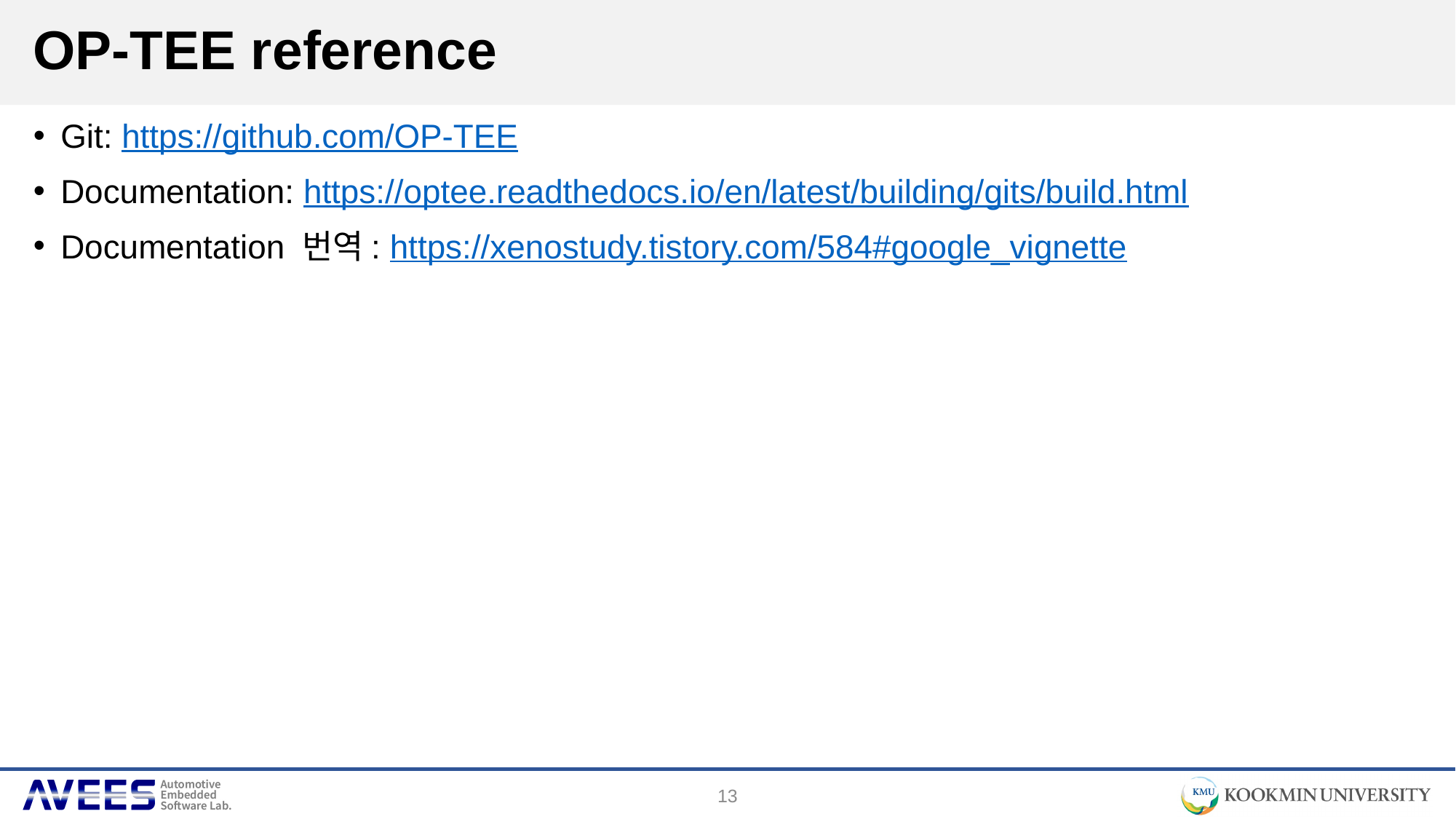

# OP-TEE reference
Git: https://github.com/OP-TEE
Documentation: https://optee.readthedocs.io/en/latest/building/gits/build.html
Documentation 번역: https://xenostudy.tistory.com/584#google_vignette

13